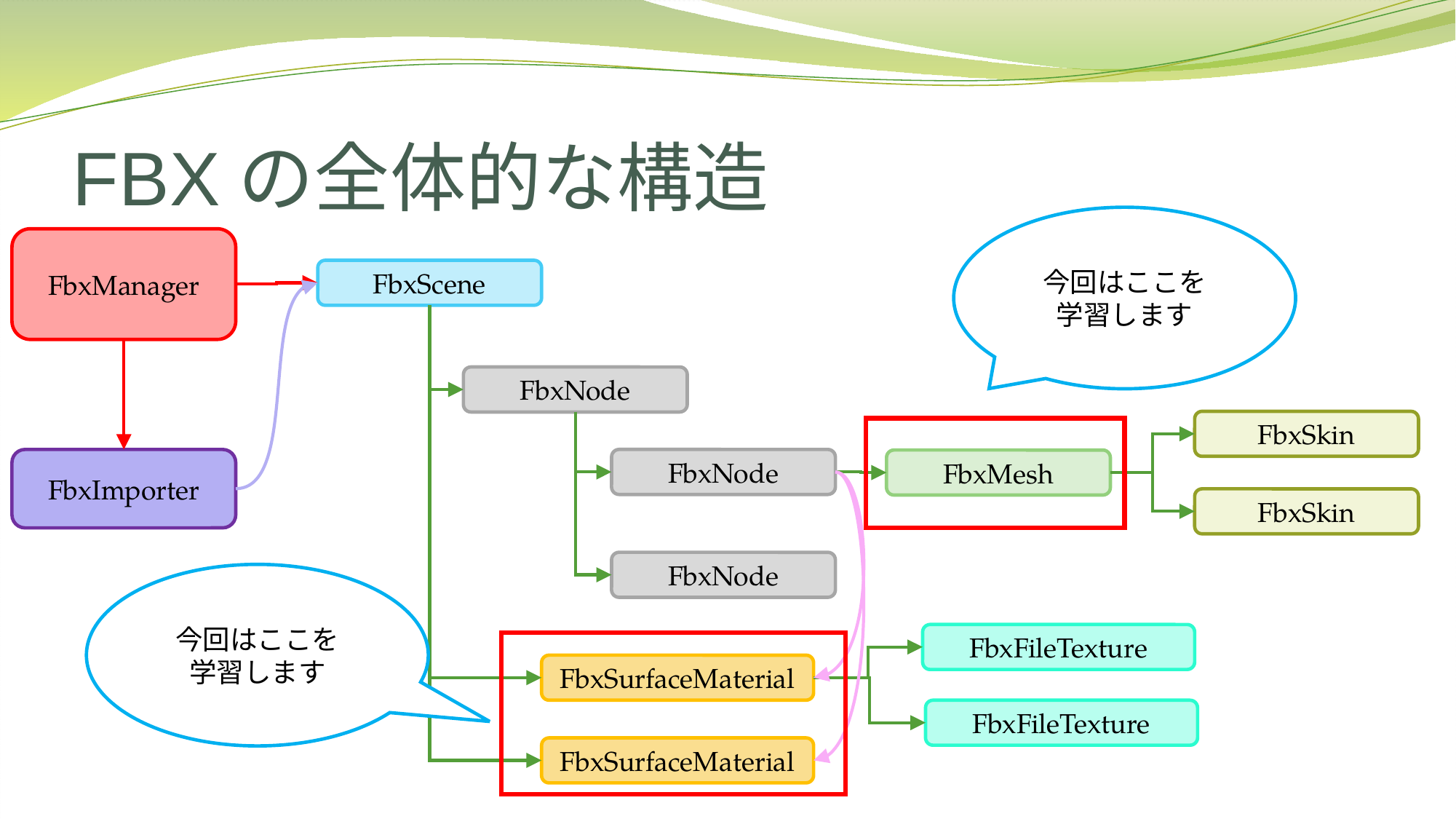

# FBXの全体的な構造
今回はここを
学習します
FbxManager
FbxScene
FbxNode
FbxSkin

FbxImporter
FbxNode
FbxMesh
FbxSkin
FbxNode
今回はここを
学習します
FbxFileTexture

FbxSurfaceMaterial
FbxFileTexture
FbxSurfaceMaterial